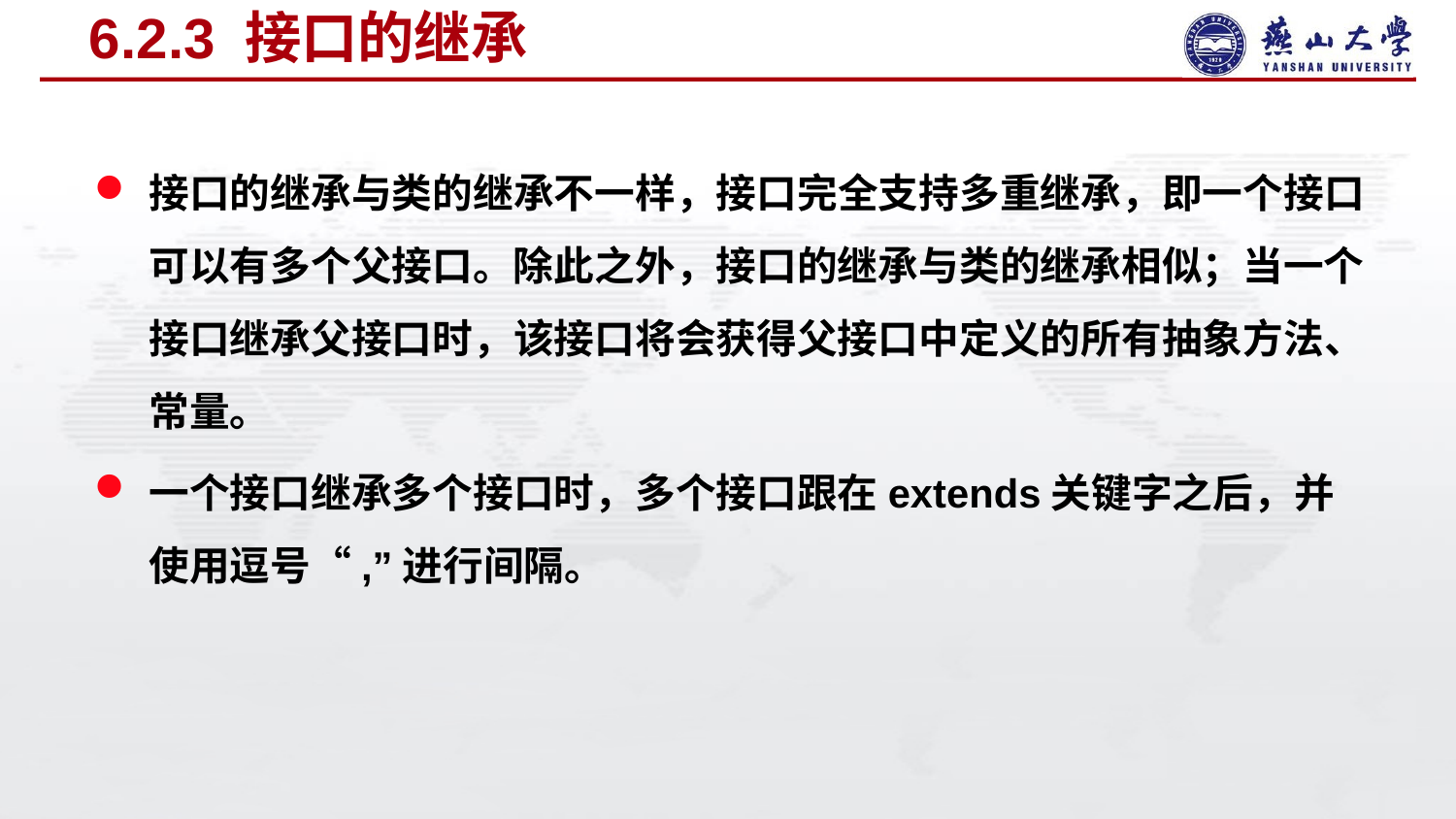

# 6.2.3 接口的继承
接口的继承与类的继承不一样，接口完全支持多重继承，即一个接口可以有多个父接口。除此之外，接口的继承与类的继承相似；当一个接口继承父接口时，该接口将会获得父接口中定义的所有抽象方法、常量。
一个接口继承多个接口时，多个接口跟在extends关键字之后，并使用逗号“,”进行间隔。